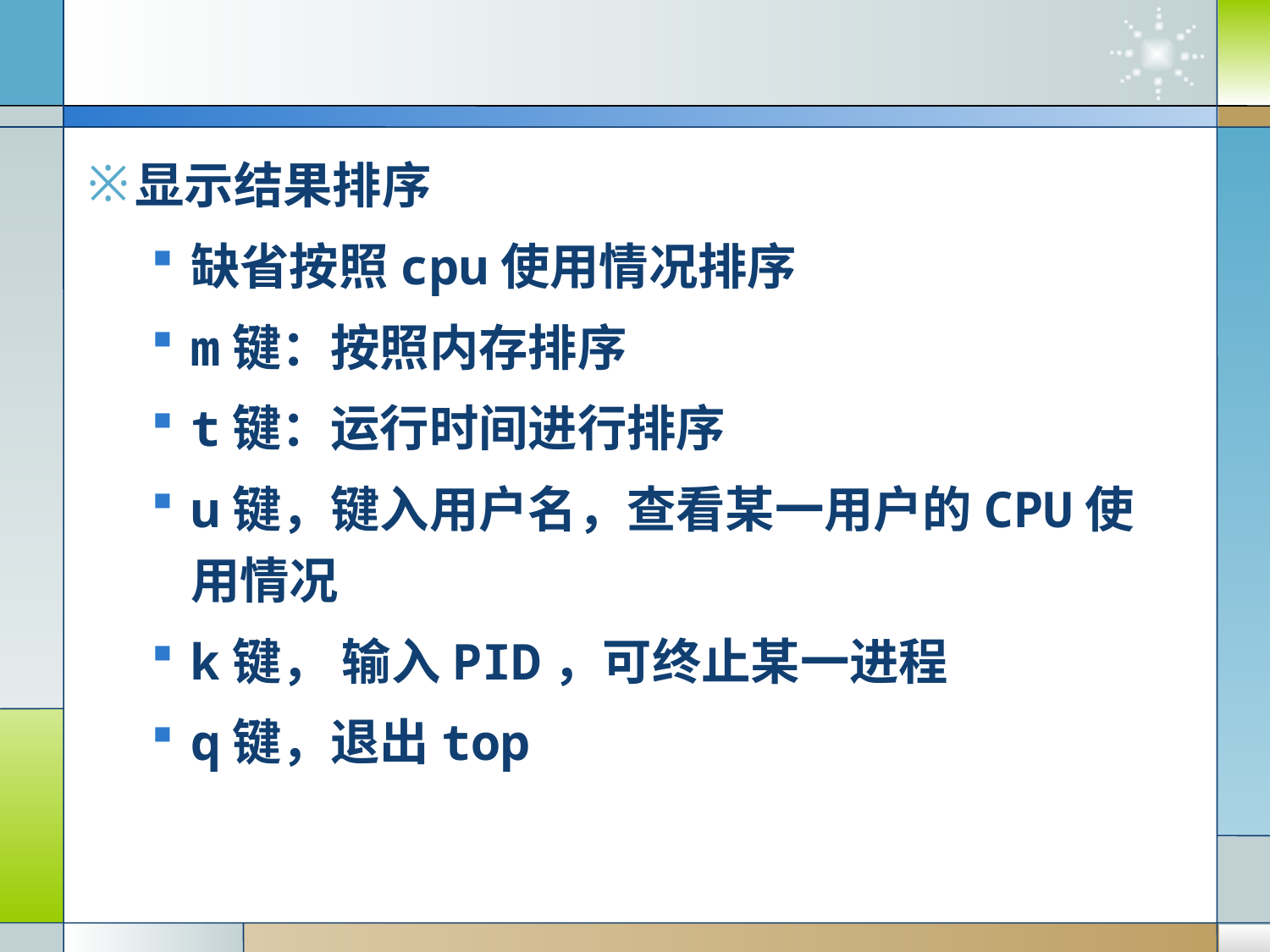

#
显示结果排序
缺省按照cpu使用情况排序
m键：按照内存排序
t键：运行时间进行排序
u键，键入用户名，查看某一用户的CPU使用情况
k键， 输入PID，可终止某一进程
q键，退出top

110